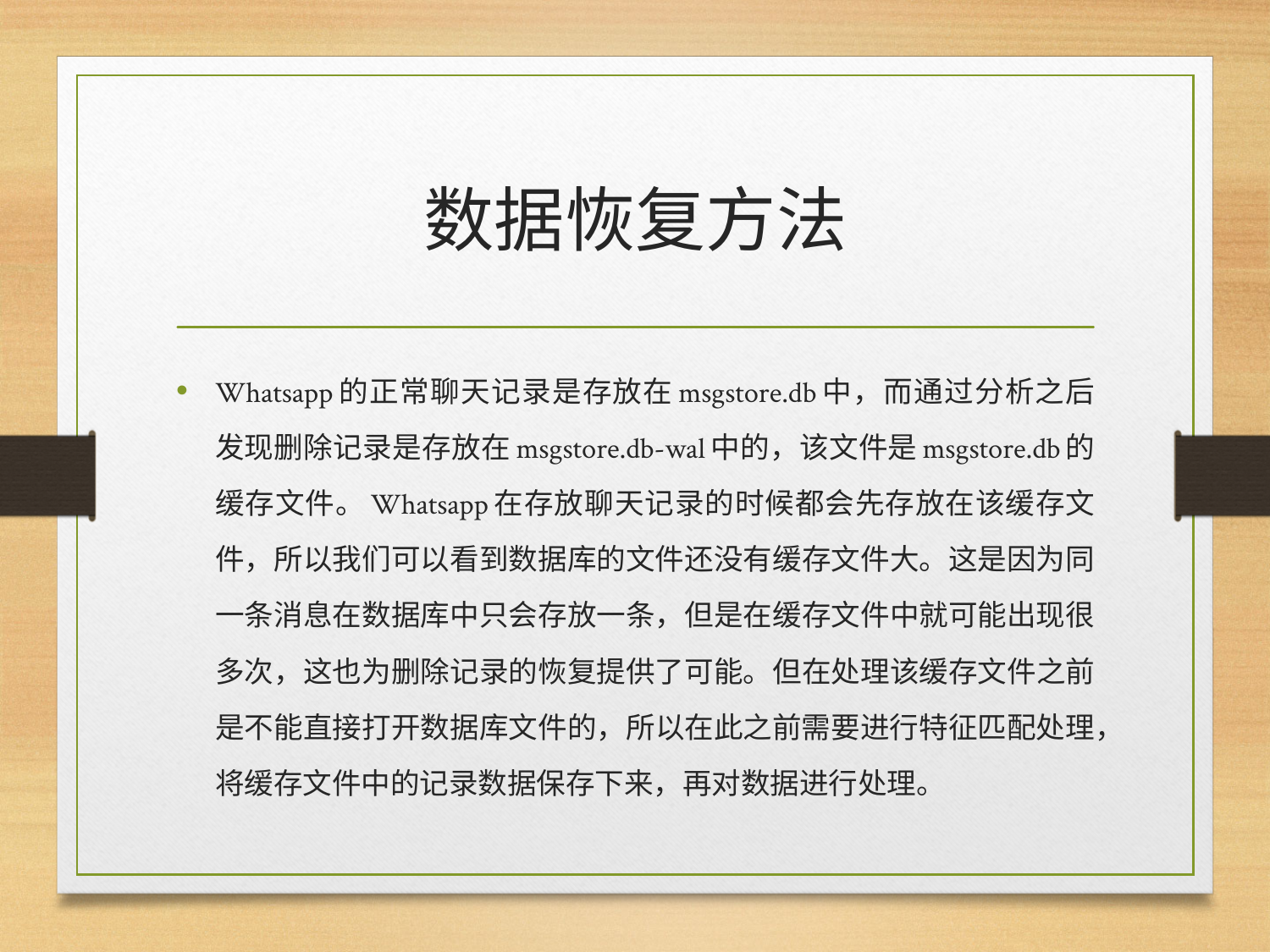

# 数据恢复方法
Whatsapp的正常聊天记录是存放在msgstore.db中，而通过分析之后发现删除记录是存放在msgstore.db-wal中的，该文件是msgstore.db的缓存文件。Whatsapp在存放聊天记录的时候都会先存放在该缓存文件，所以我们可以看到数据库的文件还没有缓存文件大。这是因为同一条消息在数据库中只会存放一条，但是在缓存文件中就可能出现很多次，这也为删除记录的恢复提供了可能。但在处理该缓存文件之前是不能直接打开数据库文件的，所以在此之前需要进行特征匹配处理，将缓存文件中的记录数据保存下来，再对数据进行处理。